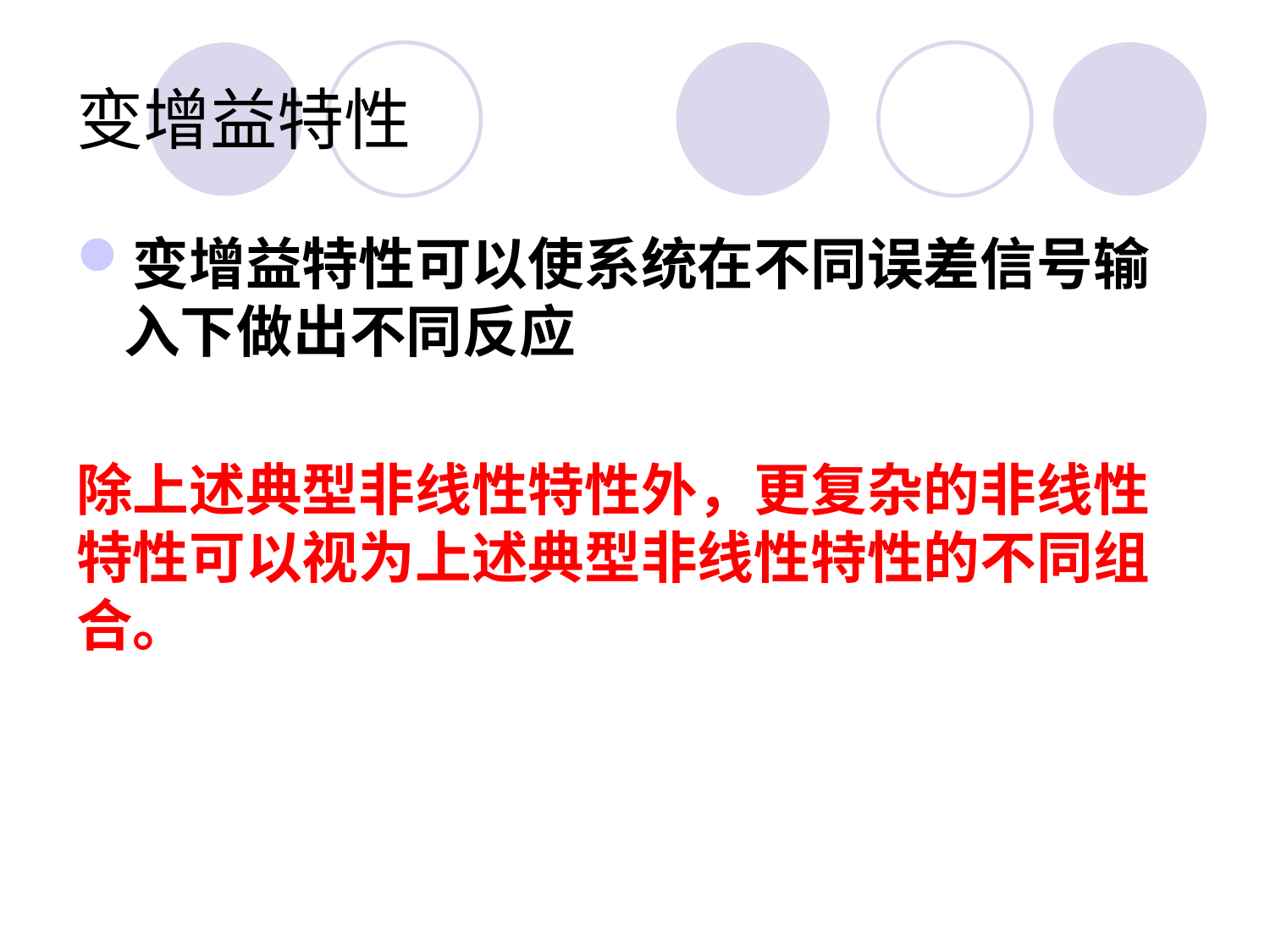

# 变增益特性
变增益特性可以使系统在不同误差信号输入下做出不同反应

除上述典型非线性特性外，更复杂的非线性特性可以视为上述典型非线性特性的不同组合。
32